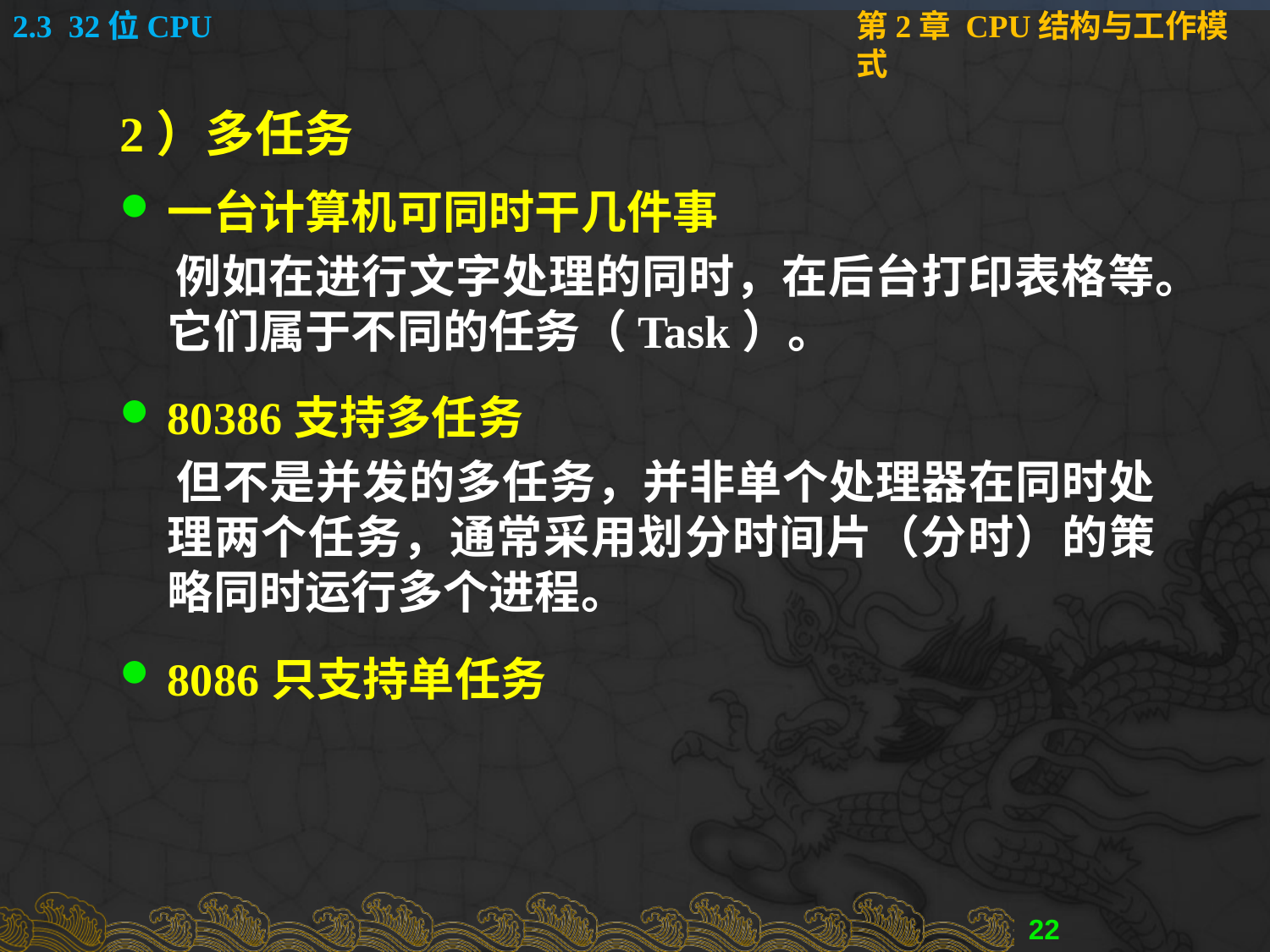

2）多任务
一台计算机可同时干几件事
    例如在进行文字处理的同时，在后台打印表格等。它们属于不同的任务（Task）。
80386支持多任务
    但不是并发的多任务，并非单个处理器在同时处理两个任务，通常采用划分时间片（分时）的策略同时运行多个进程。
8086只支持单任务